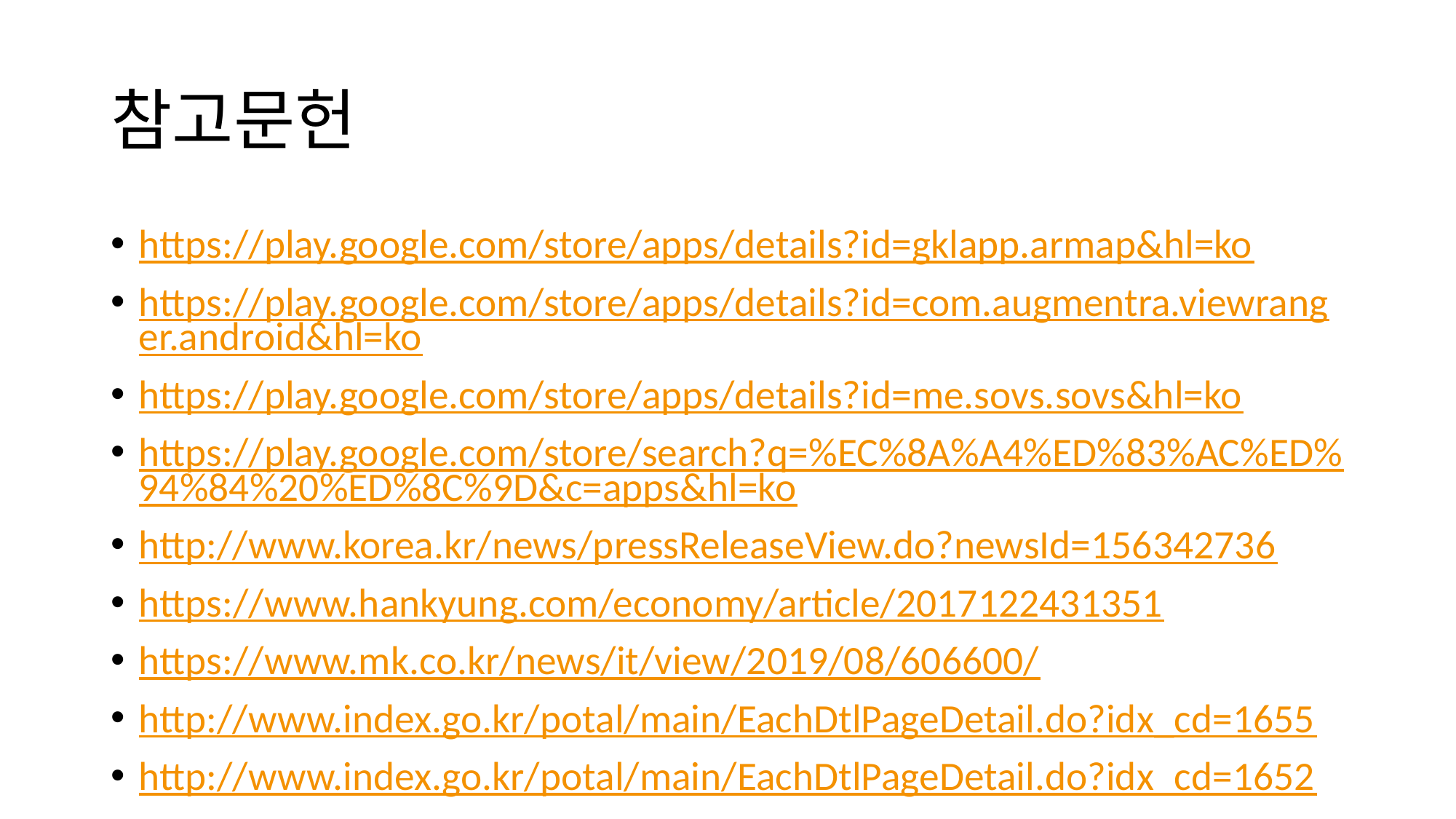

# 참고문헌
https://play.google.com/store/apps/details?id=gklapp.armap&hl=ko
https://play.google.com/store/apps/details?id=com.augmentra.viewranger.android&hl=ko
https://play.google.com/store/apps/details?id=me.sovs.sovs&hl=ko
https://play.google.com/store/search?q=%EC%8A%A4%ED%83%AC%ED%94%84%20%ED%8C%9D&c=apps&hl=ko
http://www.korea.kr/news/pressReleaseView.do?newsId=156342736
https://www.hankyung.com/economy/article/2017122431351
https://www.mk.co.kr/news/it/view/2019/08/606600/
http://www.index.go.kr/potal/main/EachDtlPageDetail.do?idx_cd=1655
http://www.index.go.kr/potal/main/EachDtlPageDetail.do?idx_cd=1652